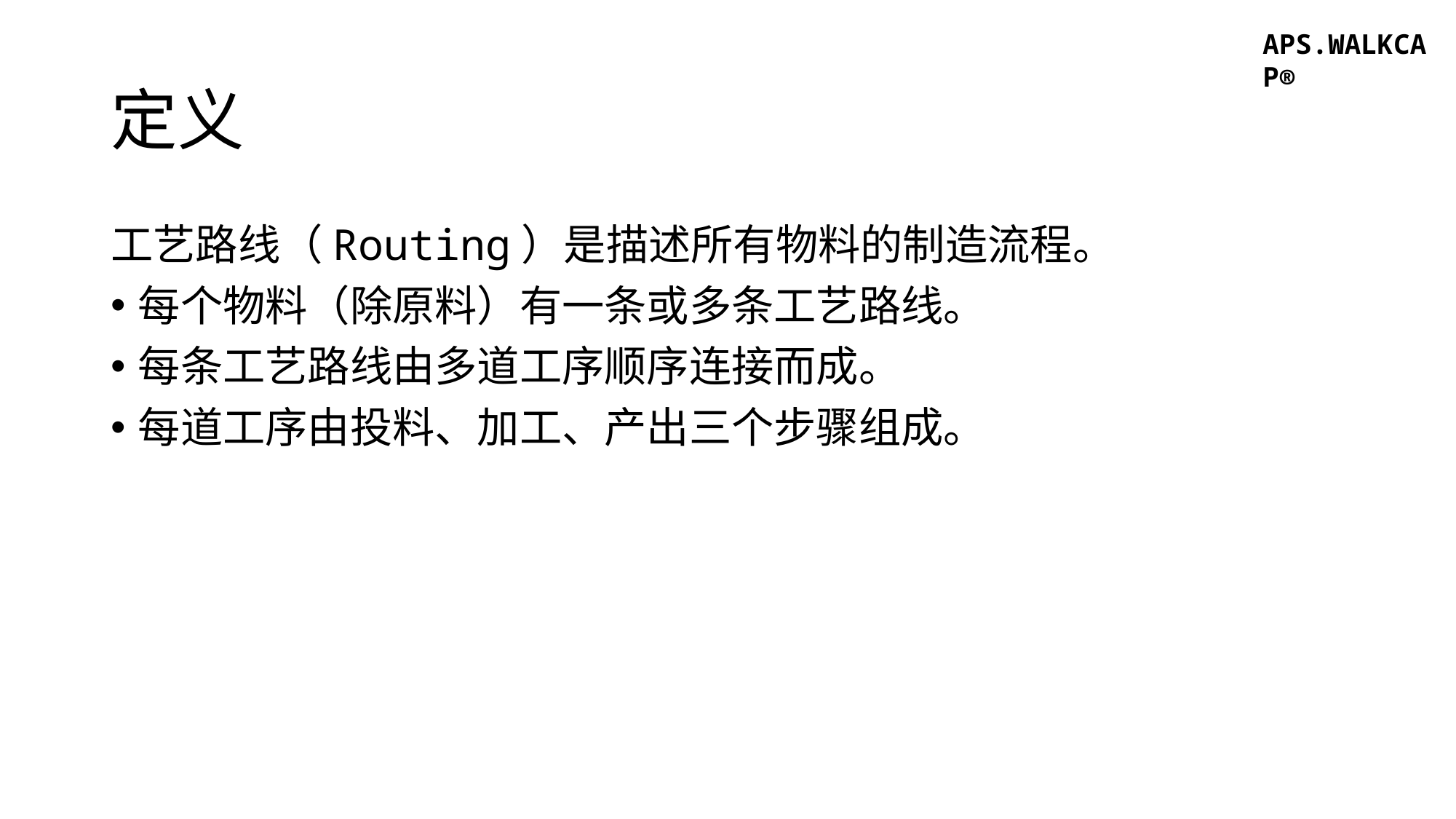

# 定义
工艺路线（Routing）是描述所有物料的制造流程。
每个物料（除原料）有一条或多条工艺路线。
每条工艺路线由多道工序顺序连接而成。
每道工序由投料、加工、产出三个步骤组成。